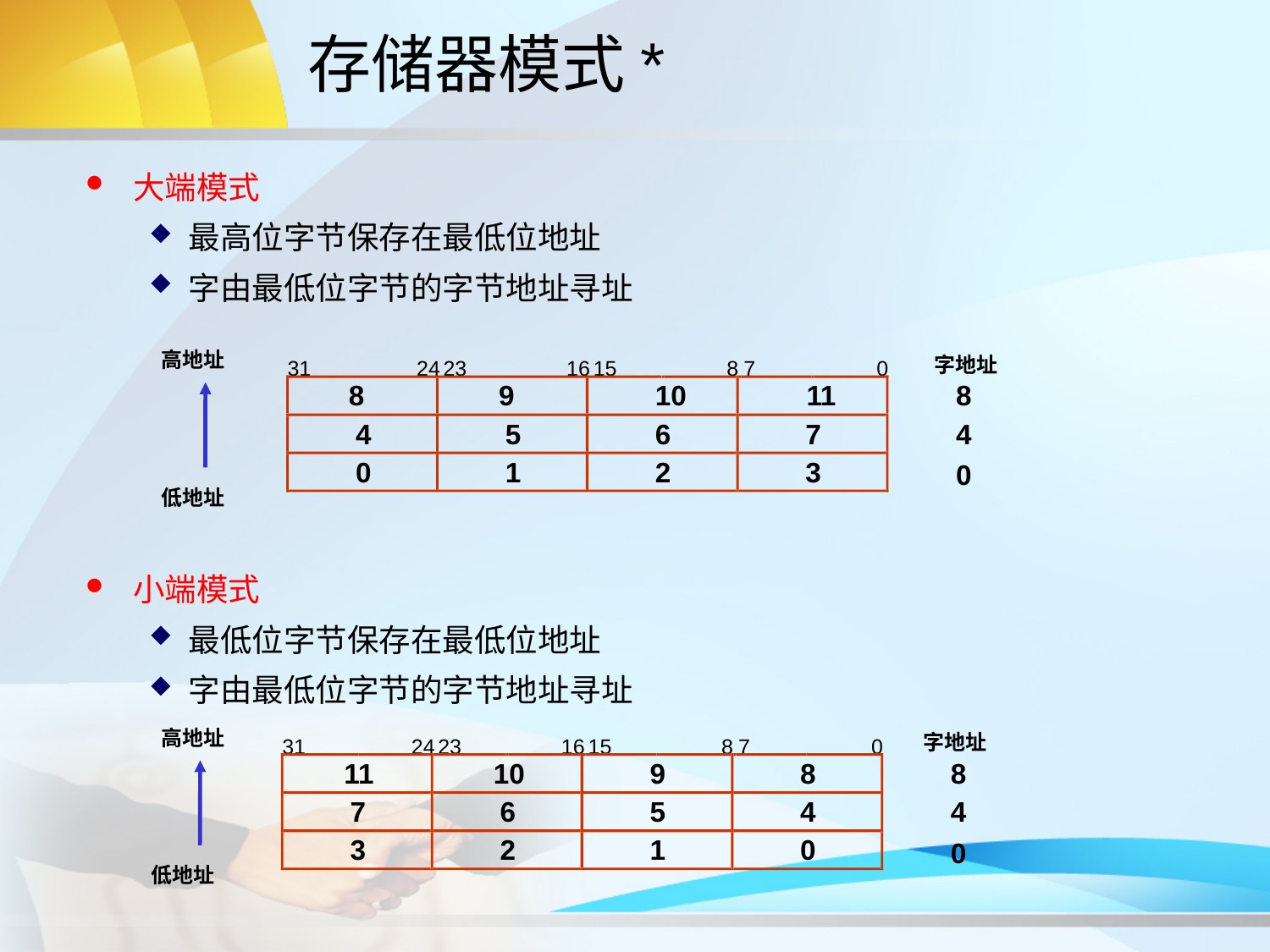

# 存储器模式*
大端模式
最高位字节保存在最低位地址
字由最低位字节的字节地址寻址

小端模式
最低位字节保存在最低位地址
字由最低位字节的字节地址寻址
       高地址
       字地址

31
24
23
16
15
8
7
0

8

9

10

11

8

4

5

6

7

4

0

1

2

3

0
       低地址

        高地址
字地址

31
24
23
16
15
8
7
0

11

10

9

8

8

7

6

5

4

4

3

2

1

0

0
      低地址